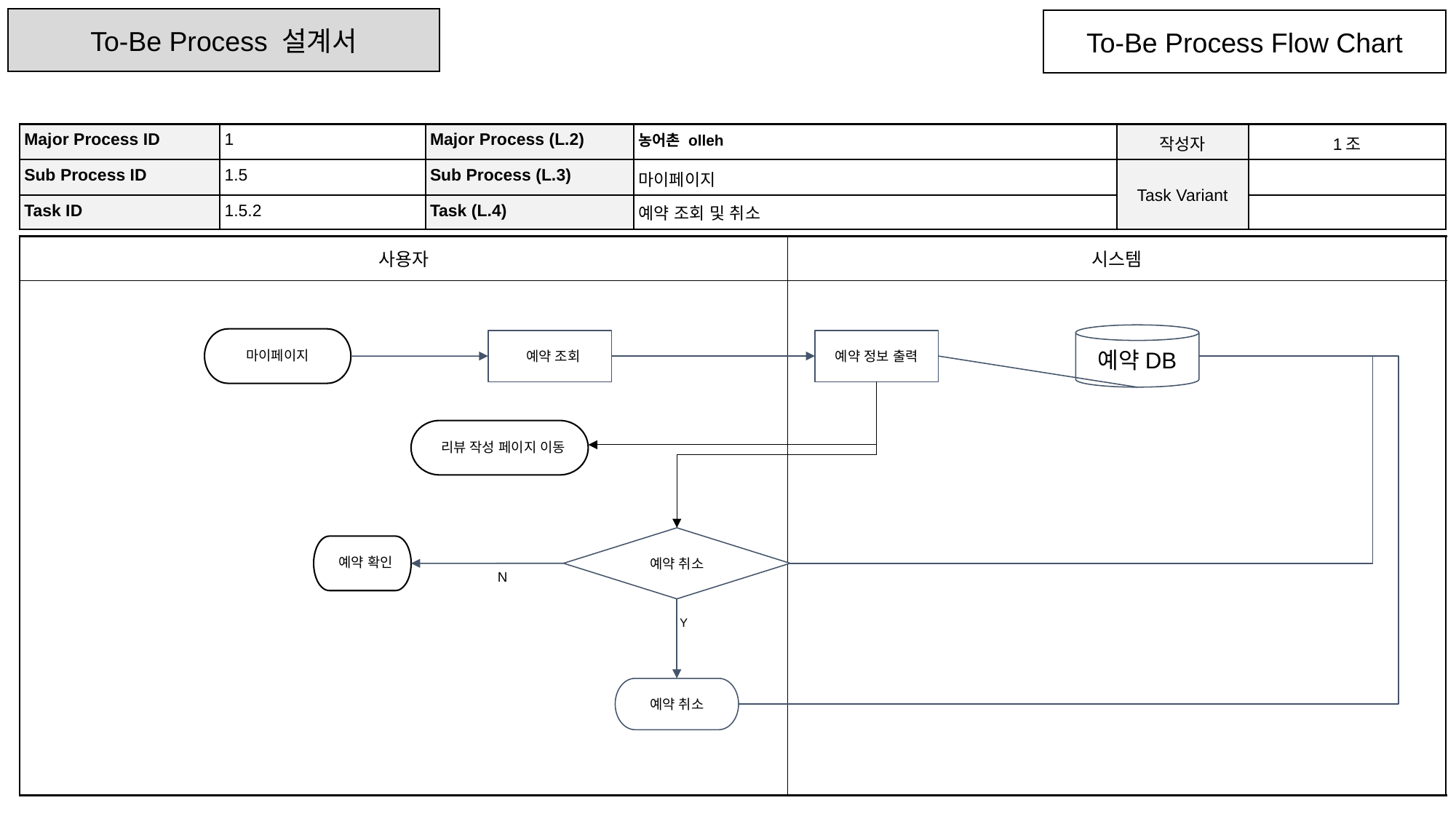

To-Be Process 설계서
To-Be Process Flow Chart
| Major Process ID | 1 | Major Process (L.2) | 농어촌 olleh | 작성자 | 1조 |
| --- | --- | --- | --- | --- | --- |
| Sub Process ID | 1.5 | Sub Process (L.3) | 마이페이지 | Task Variant |  |
| Task ID | 1.5.2 | Task (L.4) | 예약 조회 및 취소 |  |  |
| 사용자 | 시스템 |
| --- | --- |
|  |  |
예약DB
마이페이지
예약 정보 출력
 예약 조회
 리뷰 작성 페이지 이동
예약 취소
 예약 확인
N
Y
예약 취소